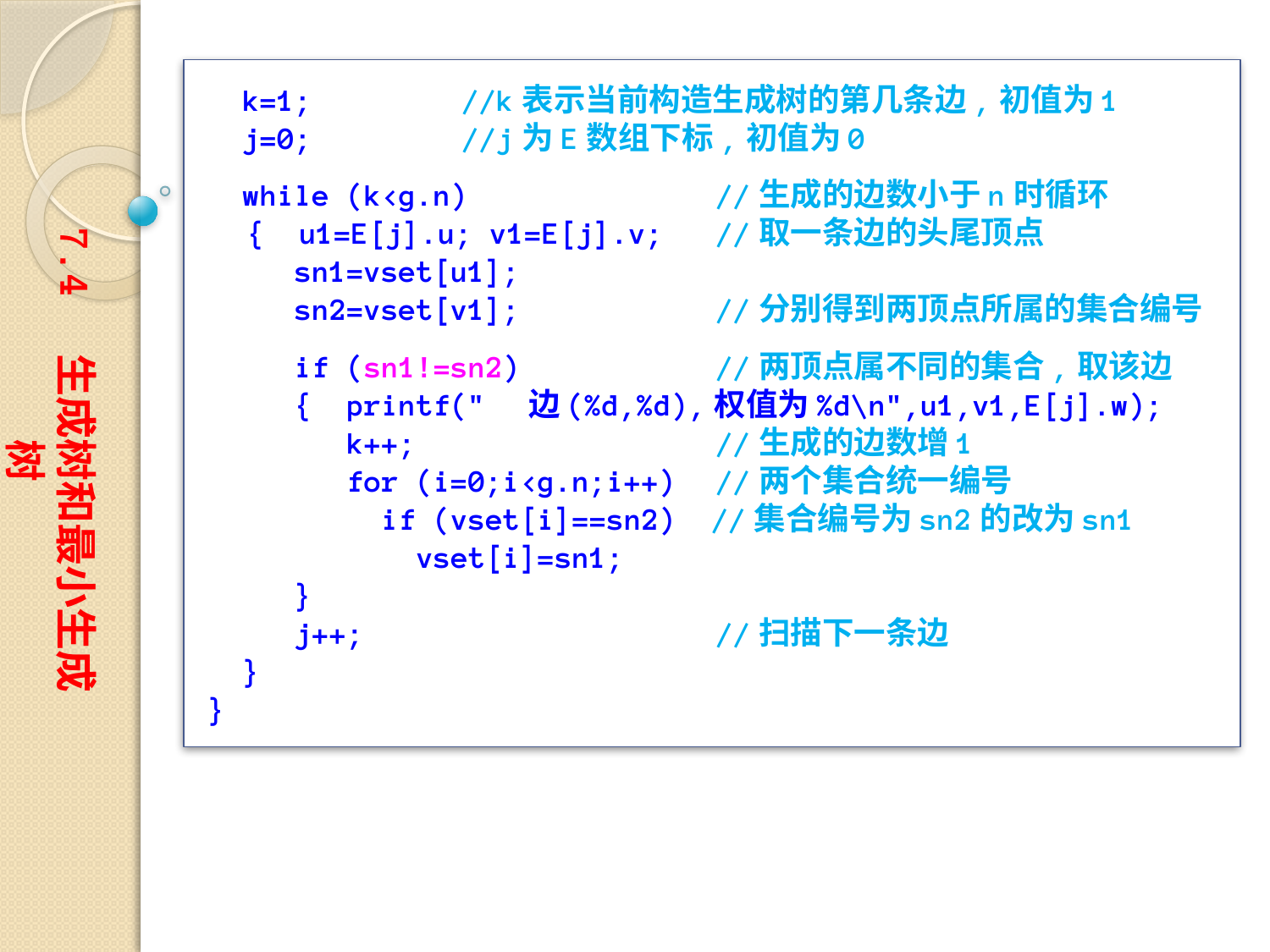

k=1;		//k表示当前构造生成树的第几条边,初值为1
  j=0;		//j为E数组下标,初值为0
  while (k<g.n)		//生成的边数小于n时循环
　{  u1=E[j].u; v1=E[j].v;	//取一条边的头尾顶点
     sn1=vset[u1];
     sn2=vset[v1];		//分别得到两顶点所属的集合编号
     if (sn1!=sn2)		//两顶点属不同的集合,取该边
     {  printf("  边(%d,%d),权值为%d\n",u1,v1,E[j].w);
        k++;			//生成的边数增1
        for (i=0;i<g.n;i++)	//两个集合统一编号
          if (vset[i]==sn2)  //集合编号为sn2的改为sn1
            vset[i]=sn1;
     }
     j++;			//扫描下一条边
  }
}
7.4  生成树和最小生成树